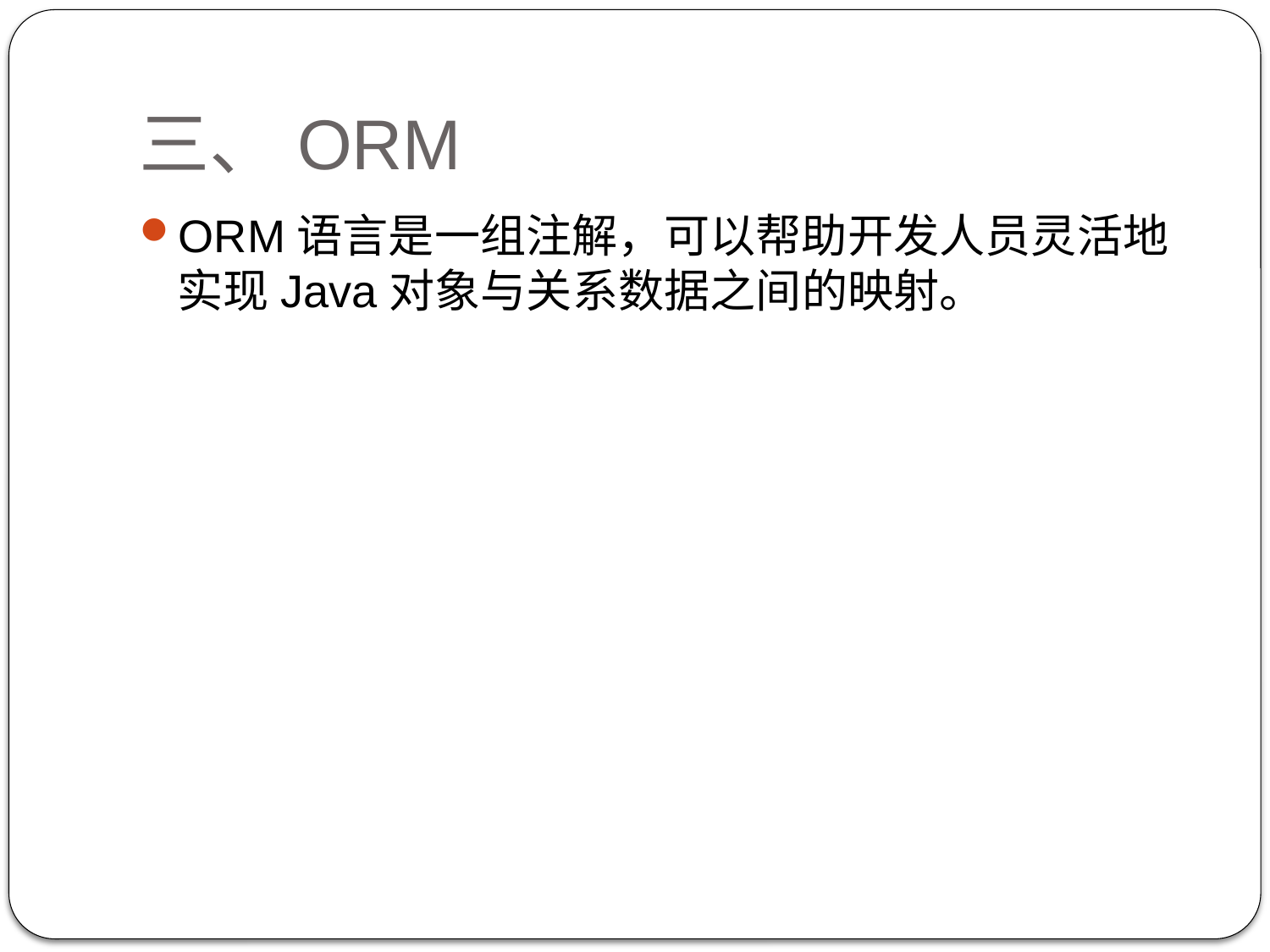

# 三、ORM
ORM语言是一组注解，可以帮助开发人员灵活地实现Java对象与关系数据之间的映射。